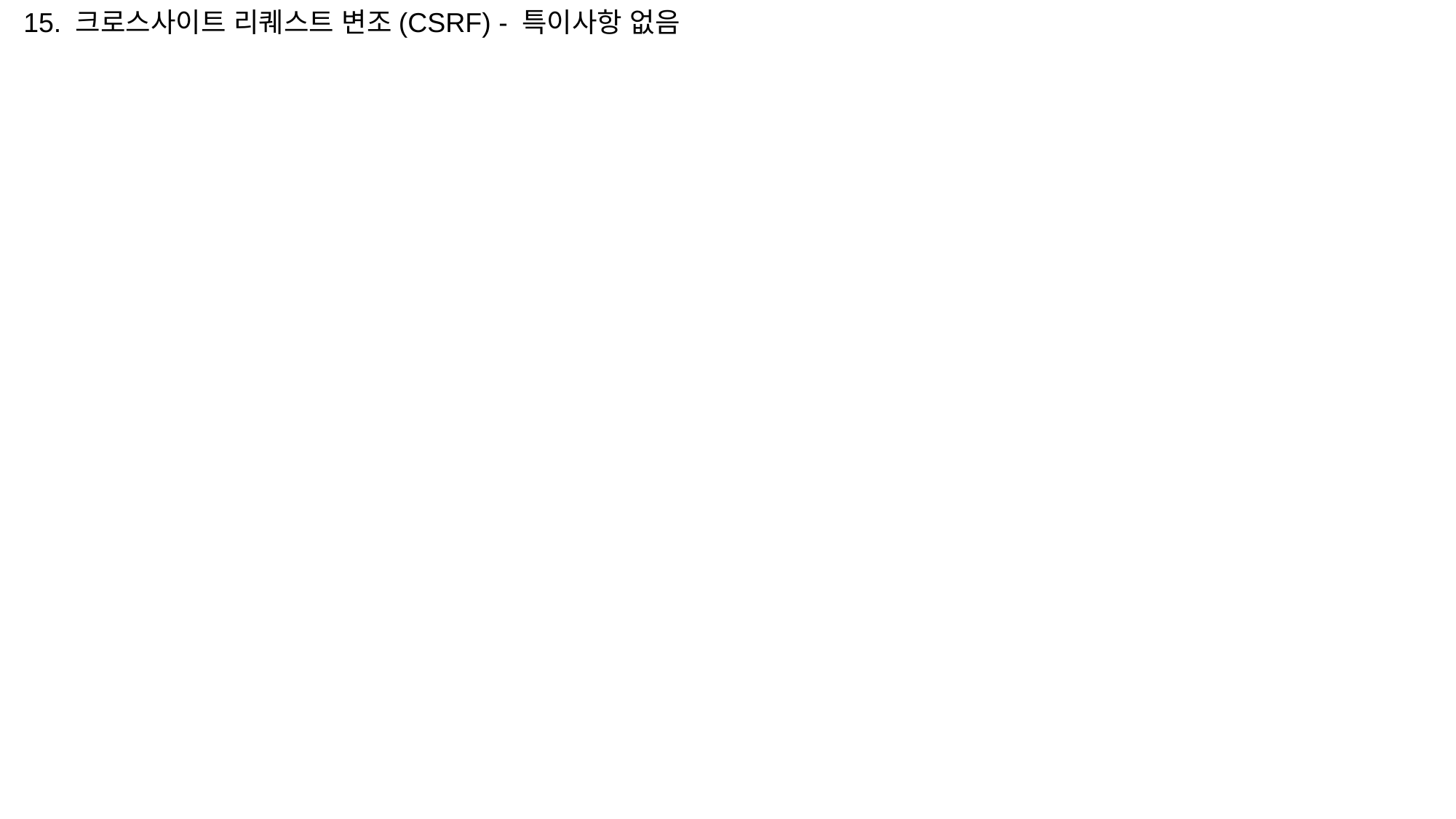

15. 크로스사이트 리퀘스트 변조(CSRF) - 특이사항 없음